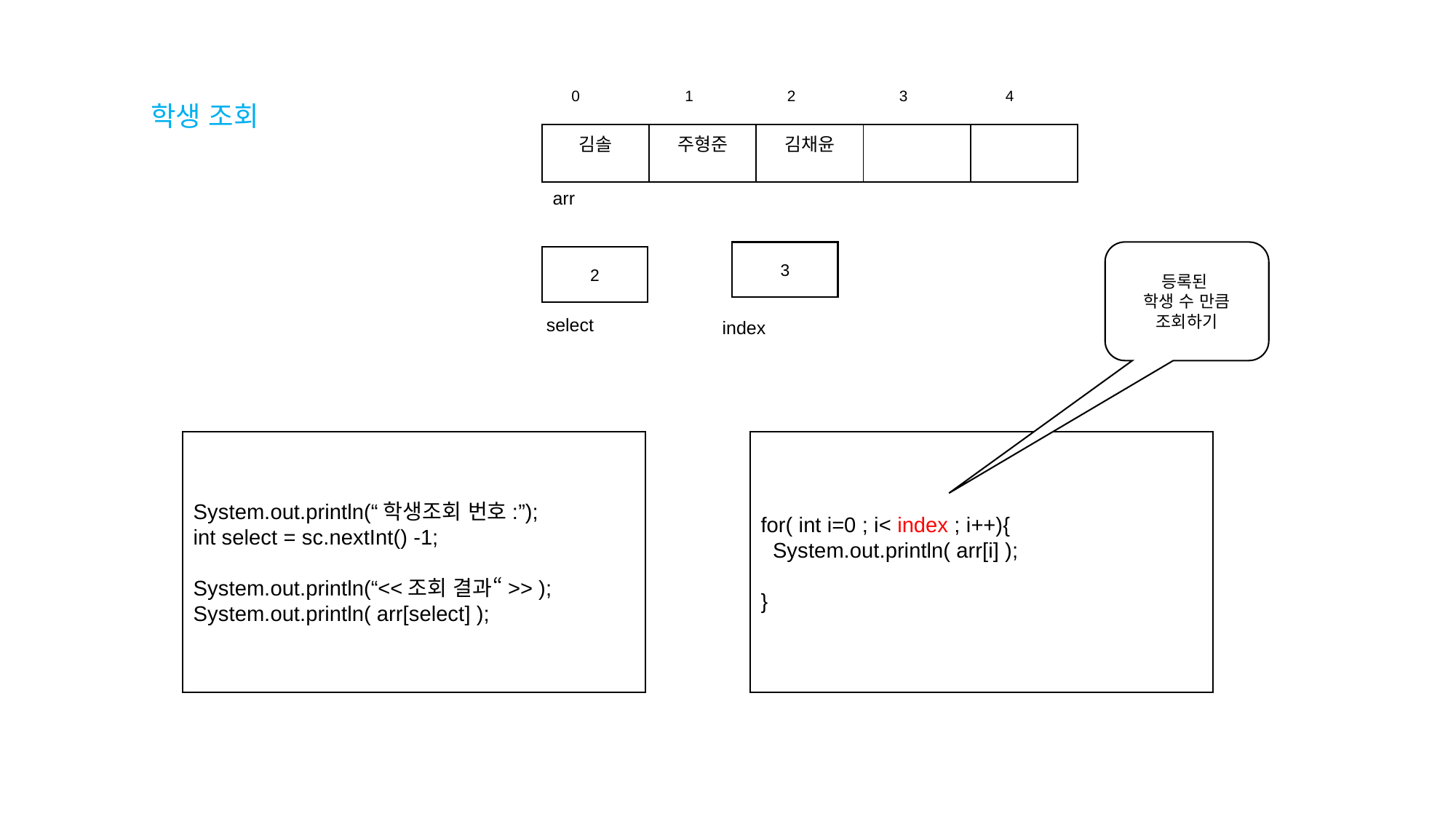

0
1
2
3
4
학생 조회
| 김솔 | 주형준 | 김채윤 |  |  |
| --- | --- | --- | --- | --- |
arr
3
등록된
학생 수 만큼 조회하기
2
select
index
for( int i=0 ; i< index ; i++){
  System.out.println( arr[i] );

}
System.out.println(“학생조회 번호:”);
int select = sc.nextInt() -1;

System.out.println(“<<조회 결과“>> );
System.out.println( arr[select] );